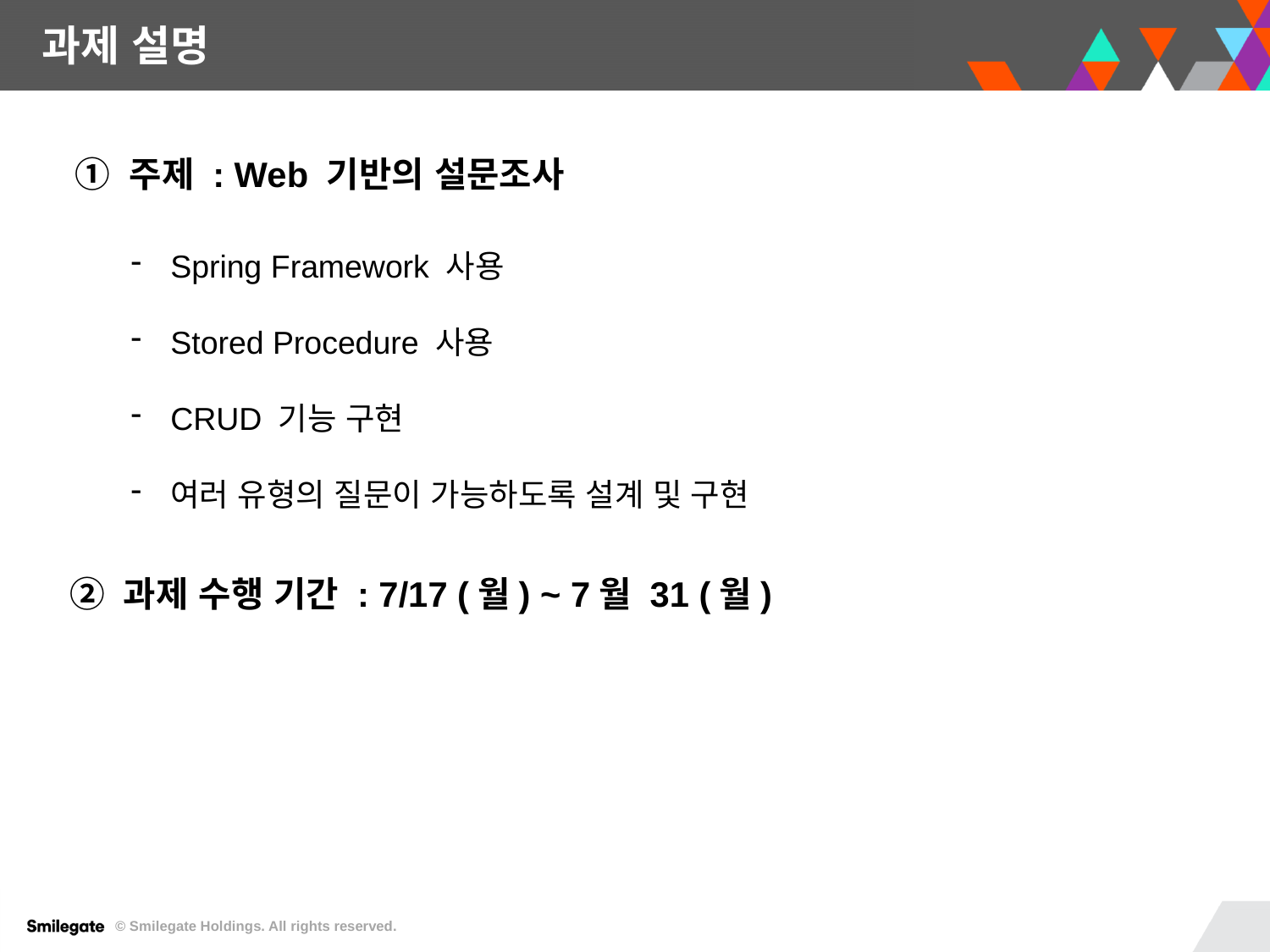

과제 설명
① 주제 : Web 기반의 설문조사
Spring Framework 사용
Stored Procedure 사용
CRUD 기능 구현
여러 유형의 질문이 가능하도록 설계 및 구현
② 과제 수행 기간 : 7/17 (월) ~ 7월 31 (월)